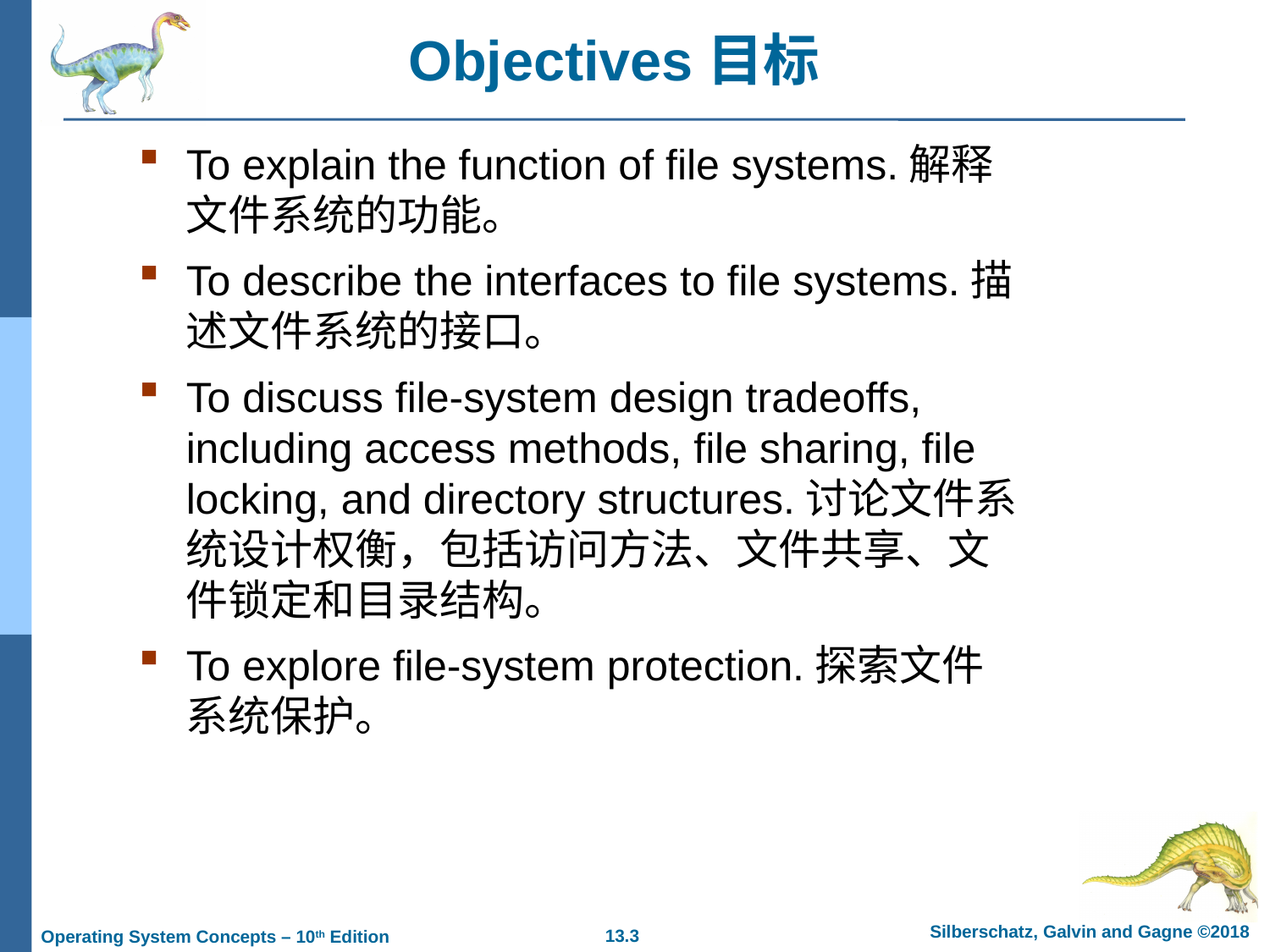

# Objectives目标
To explain the function of file systems.解释文件系统的功能。
To describe the interfaces to file systems.描述文件系统的接口。
To discuss file-system design tradeoffs, including access methods, file sharing, file locking, and directory structures.讨论文件系统设计权衡，包括访问方法、文件共享、文件锁定和目录结构。
To explore file-system protection.探索文件系统保护。